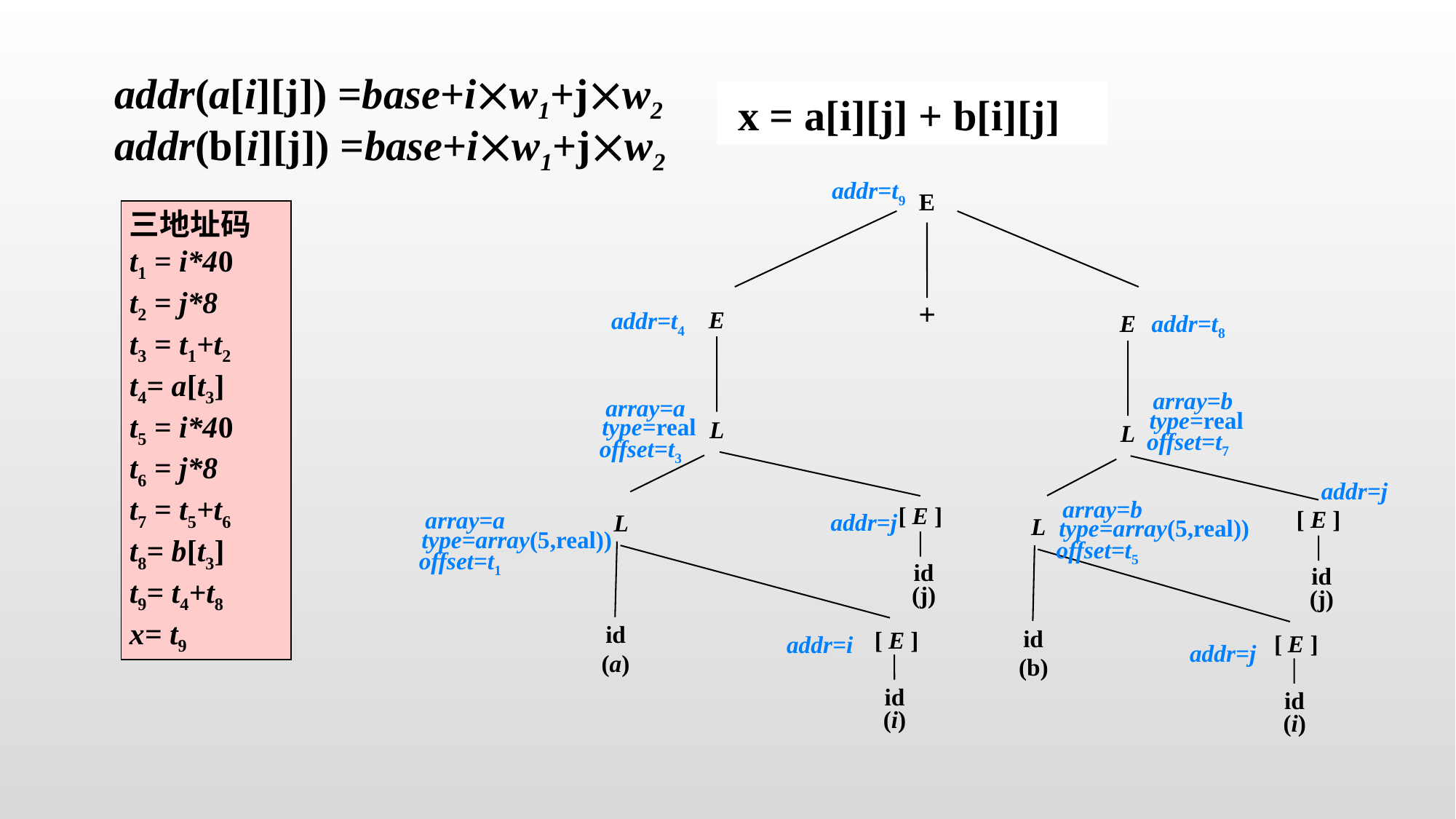

addr(a[i][j]) =base+i×w1+j×w2
 x = a[i][j] + b[i][j]
addr(b[i][j]) =base+i×w1+j×w2
addr=t9
E
三地址码
t1 = i*40
t2 = j*8
t3 = t1+t2
t4= a[t3]
t5 = i*40
t6 = j*8
t7 = t5+t6
t8= b[t3]
t9= t4+t8
x= t9

E

L

[ E ]
L

id
(j)
id
(a)
[ E ]

id
(i)
+
E

L

[ E ]
L

id
(j)
id
(b)
[ E ]

id
(i)
addr=t4
addr=t8
array=b
array=a
type=real
type=real
offset=t7
offset=t3
addr=j
array=b
array=a
addr=j
type=array(5,real))
type=array(5,real))
offset=t5
offset=t1
addr=i
addr=j